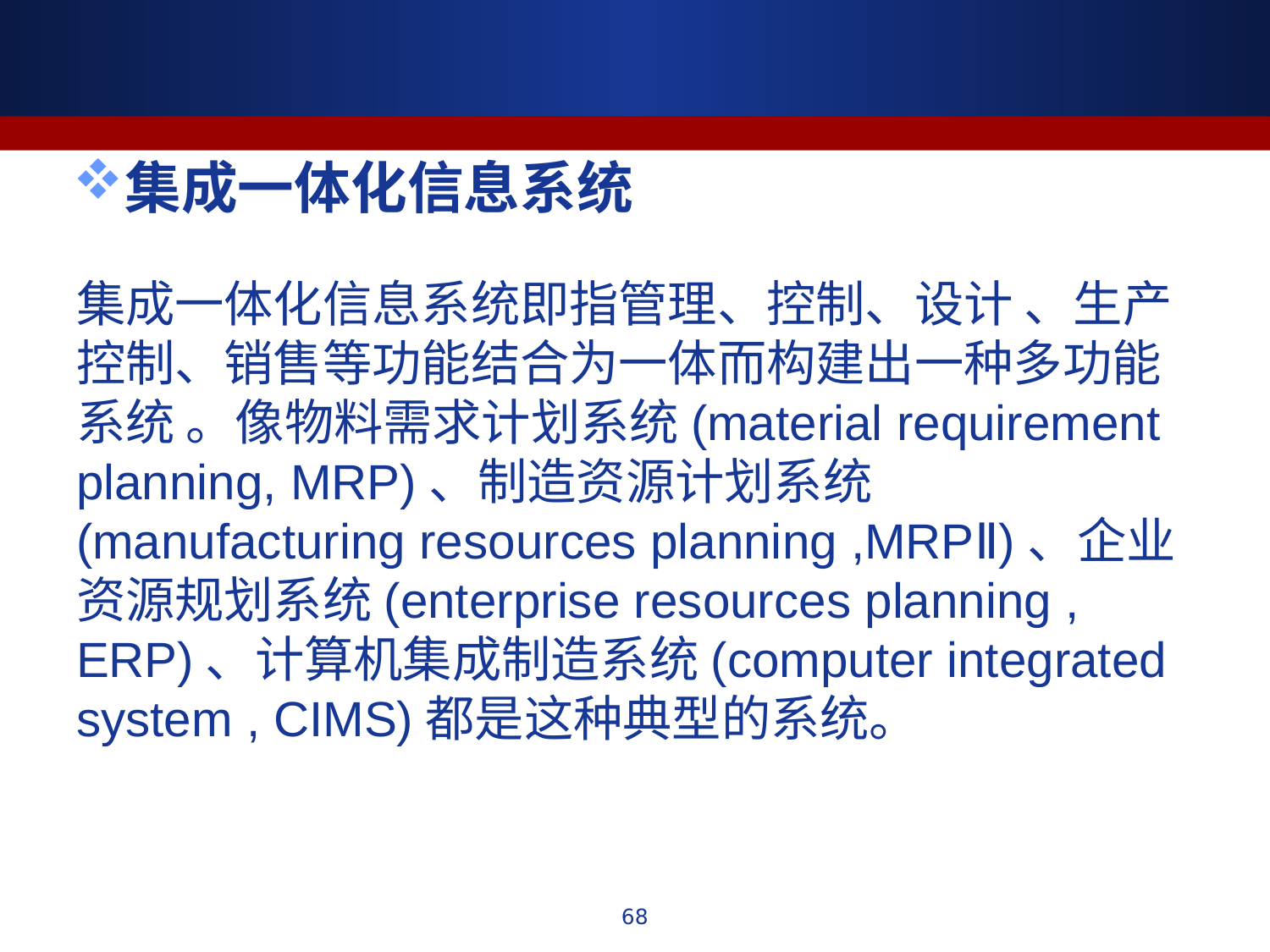

#
集成一体化信息系统

集成一体化信息系统即指管理、控制、设计 、生产控制、销售等功能结合为一体而构建出一种多功能系统 。像物料需求计划系统(material requirement planning, MRP)、制造资源计划系统(manufacturing resources planning ,MRPⅡ)、企业资源规划系统(enterprise resources planning , ERP)、计算机集成制造系统(computer integrated system , CIMS)都是这种典型的系统。

68